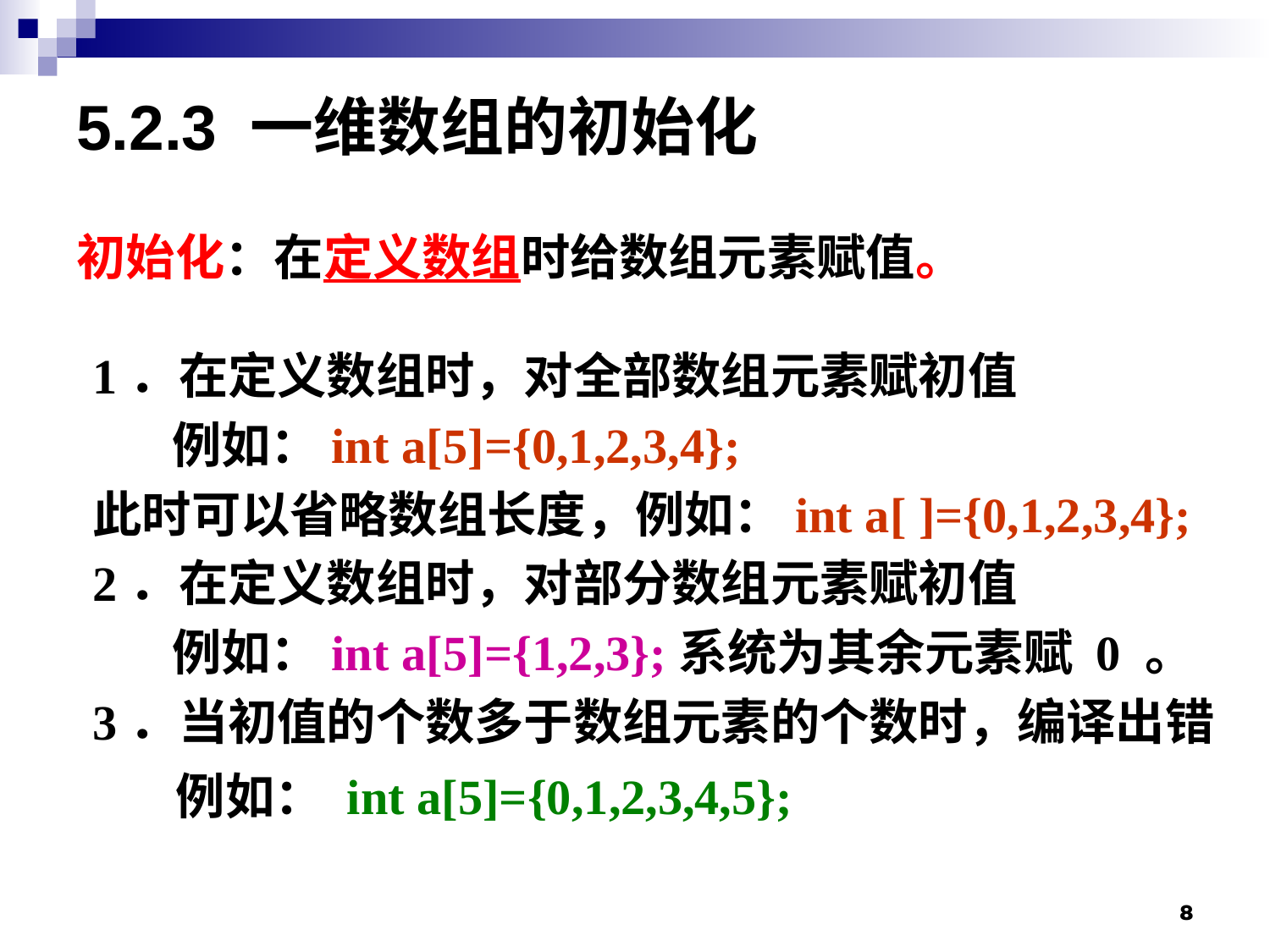

# 5.2.3 一维数组的初始化
初始化：在定义数组时给数组元素赋值。
1．在定义数组时，对全部数组元素赋初值
      例如：int a[5]={0,1,2,3,4};
此时可以省略数组长度，例如：int a[ ]={0,1,2,3,4};
2．在定义数组时，对部分数组元素赋初值
      例如：int a[5]={1,2,3};系统为其余元素赋 0 。
3．当初值的个数多于数组元素的个数时，编译出错
    例如： int a[5]={0,1,2,3,4,5};

8